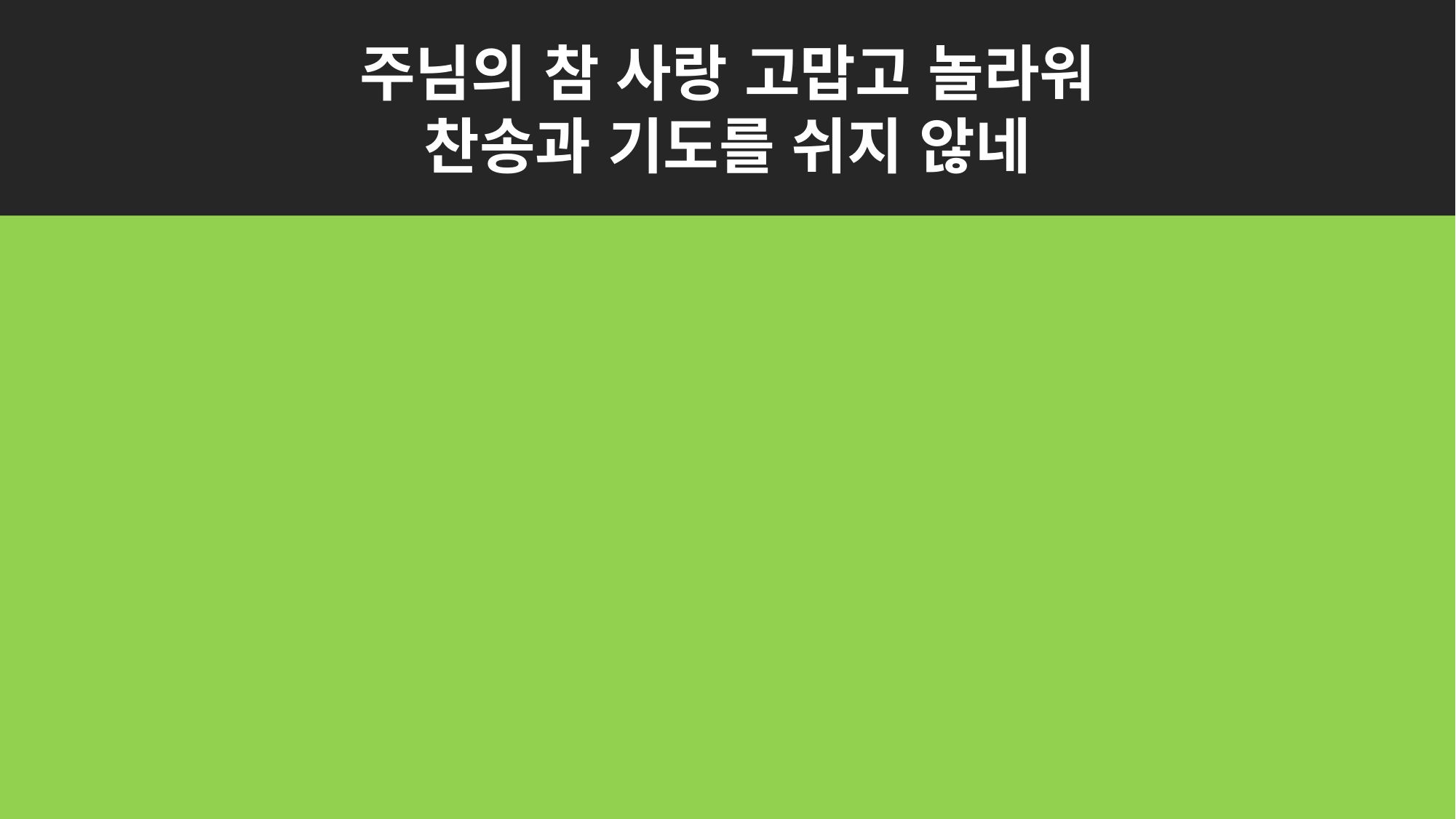

주님의 참 사랑 고맙고 놀라워
찬송과 기도를 쉬지 않네